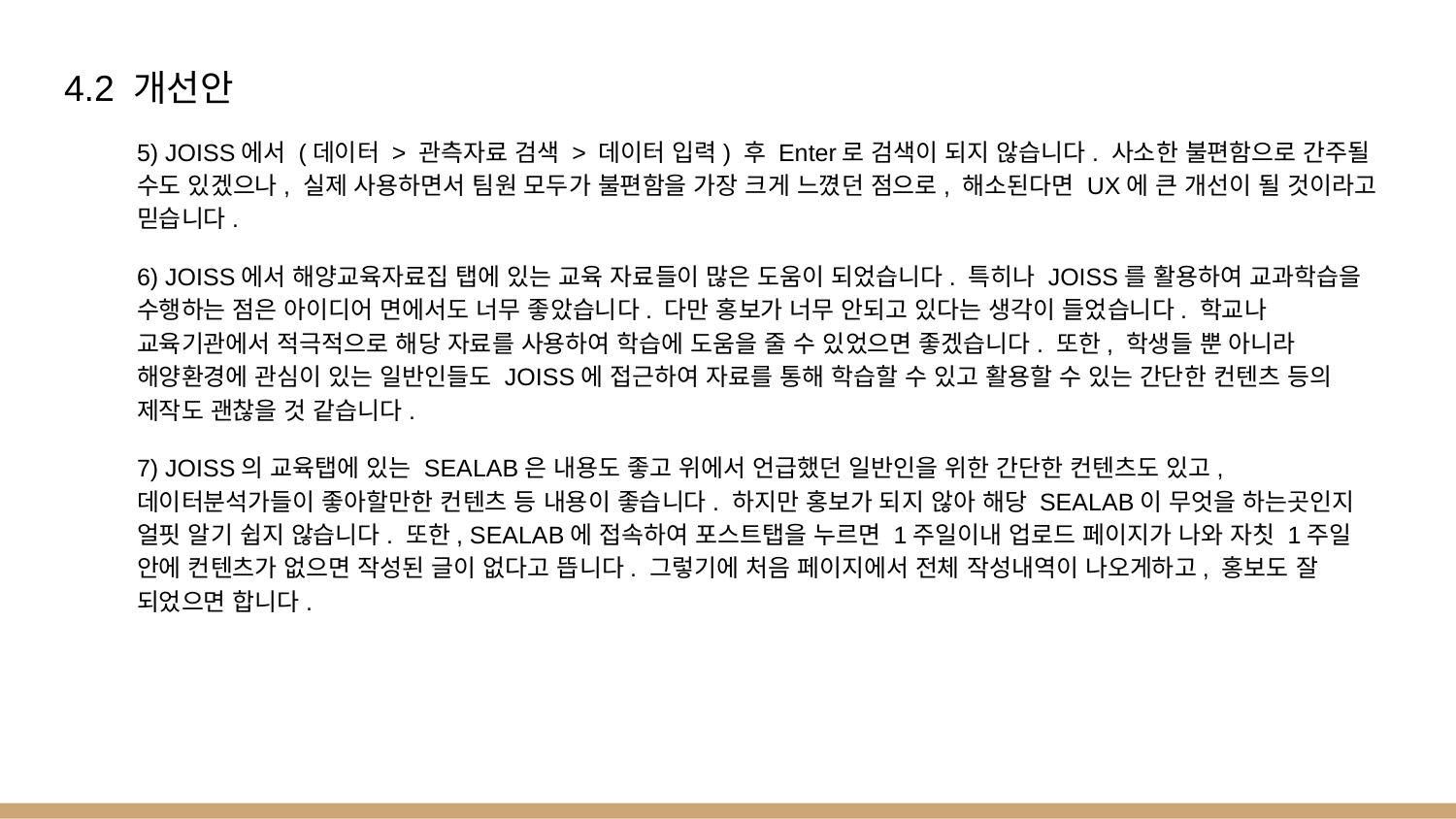

4.2 개선안
5) JOISS에서 (데이터 > 관측자료 검색 > 데이터 입력) 후 Enter로 검색이 되지 않습니다. 사소한 불편함으로 간주될 수도 있겠으나, 실제 사용하면서 팀원 모두가 불편함을 가장 크게 느꼈던 점으로, 해소된다면 UX에 큰 개선이 될 것이라고 믿습니다.
6) JOISS에서 해양교육자료집 탭에 있는 교육 자료들이 많은 도움이 되었습니다. 특히나 JOISS를 활용하여 교과학습을 수행하는 점은 아이디어 면에서도 너무 좋았습니다. 다만 홍보가 너무 안되고 있다는 생각이 들었습니다. 학교나 교육기관에서 적극적으로 해당 자료를 사용하여 학습에 도움을 줄 수 있었으면 좋겠습니다. 또한, 학생들 뿐 아니라 해양환경에 관심이 있는 일반인들도 JOISS에 접근하여 자료를 통해 학습할 수 있고 활용할 수 있는 간단한 컨텐츠 등의 제작도 괜찮을 것 같습니다.
7) JOISS의 교육탭에 있는 SEALAB은 내용도 좋고 위에서 언급했던 일반인을 위한 간단한 컨텐츠도 있고, 데이터분석가들이 좋아할만한 컨텐츠 등 내용이 좋습니다. 하지만 홍보가 되지 않아 해당 SEALAB이 무엇을 하는곳인지 얼핏 알기 쉽지 않습니다. 또한, SEALAB에 접속하여 포스트탭을 누르면 1주일이내 업로드 페이지가 나와 자칫 1주일 안에 컨텐츠가 없으면 작성된 글이 없다고 뜹니다. 그렇기에 처음 페이지에서 전체 작성내역이 나오게하고, 홍보도 잘 되었으면 합니다.